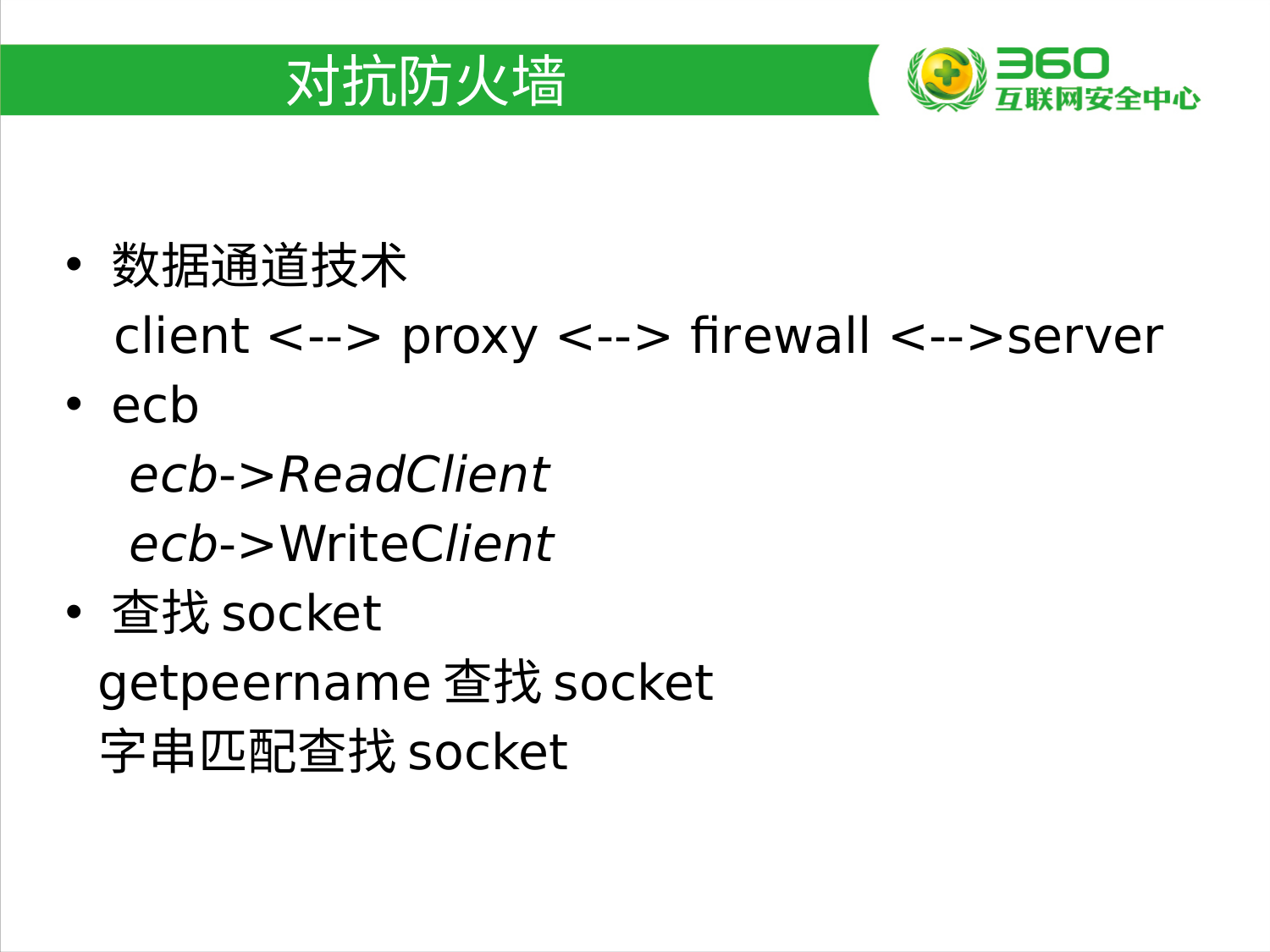

# 对抗防火墙
数据通道技术
   client <--> proxy <--> firewall <-->server
ecb
    ecb->ReadClient
    ecb->WriteClient
查找socket
  getpeername查找socket
  字串匹配查找socket